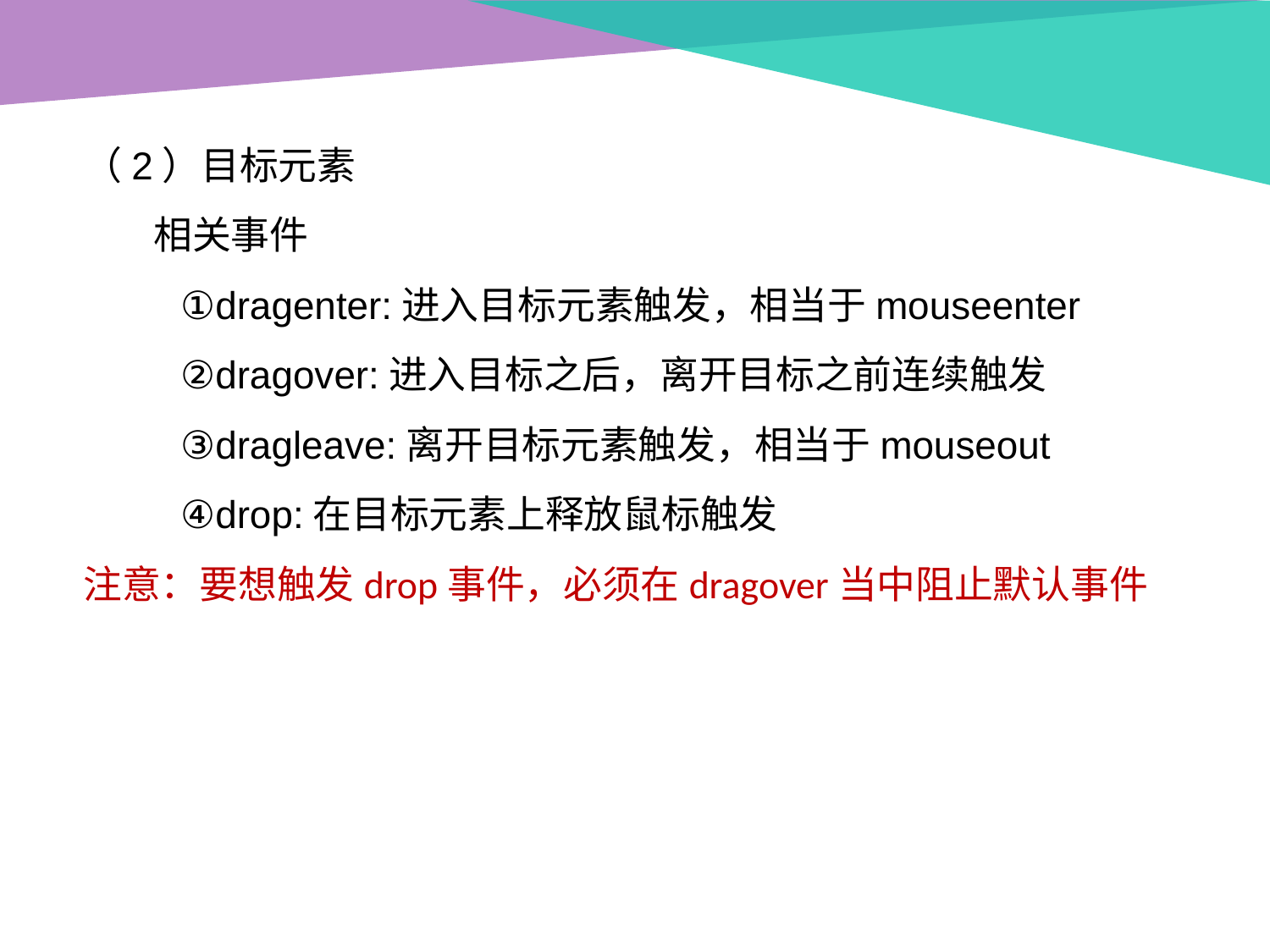

（2）目标元素
       相关事件
         ①dragenter:进入目标元素触发，相当于mouseenter
         ②dragover:进入目标之后，离开目标之前连续触发
         ③dragleave:离开目标元素触发，相当于mouseout
         ④drop:在目标元素上释放鼠标触发
注意：要想触发drop事件，必须在dragover当中阻止默认事件